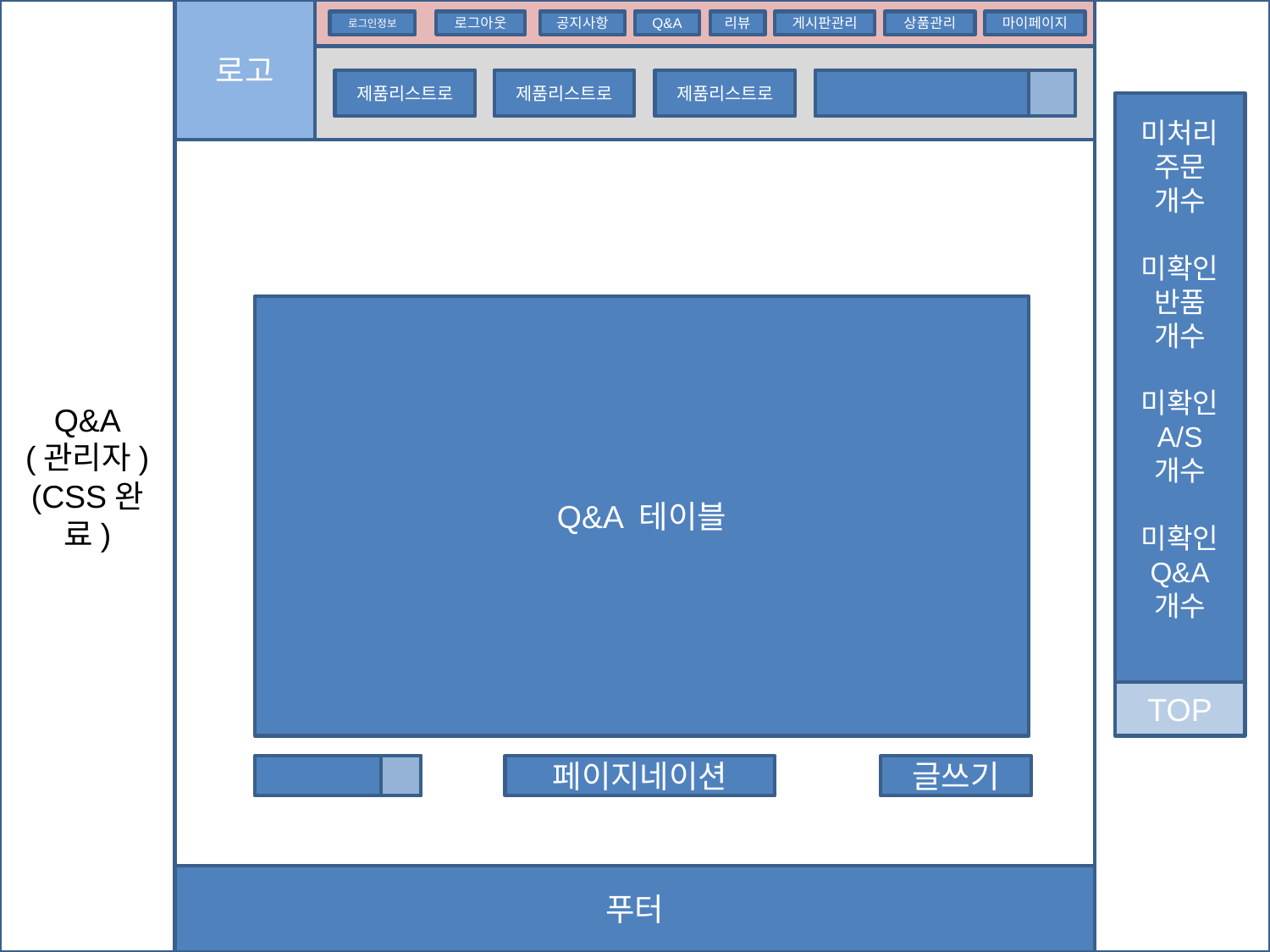

Q&A
(관리자)
(CSS완료)

로고

제품리스트로
제품리스트로
제품리스트로

로그인정보
로그아웃
공지사항
Q&A
리뷰
게시판관리
상품관리
마이페이지

미처리 주문
개수

미확인 반품
개수

미확인 A/S
개수

미확인 Q&A
개수

TOP
Q&A 테이블

페이지네이션
글쓰기
푸터